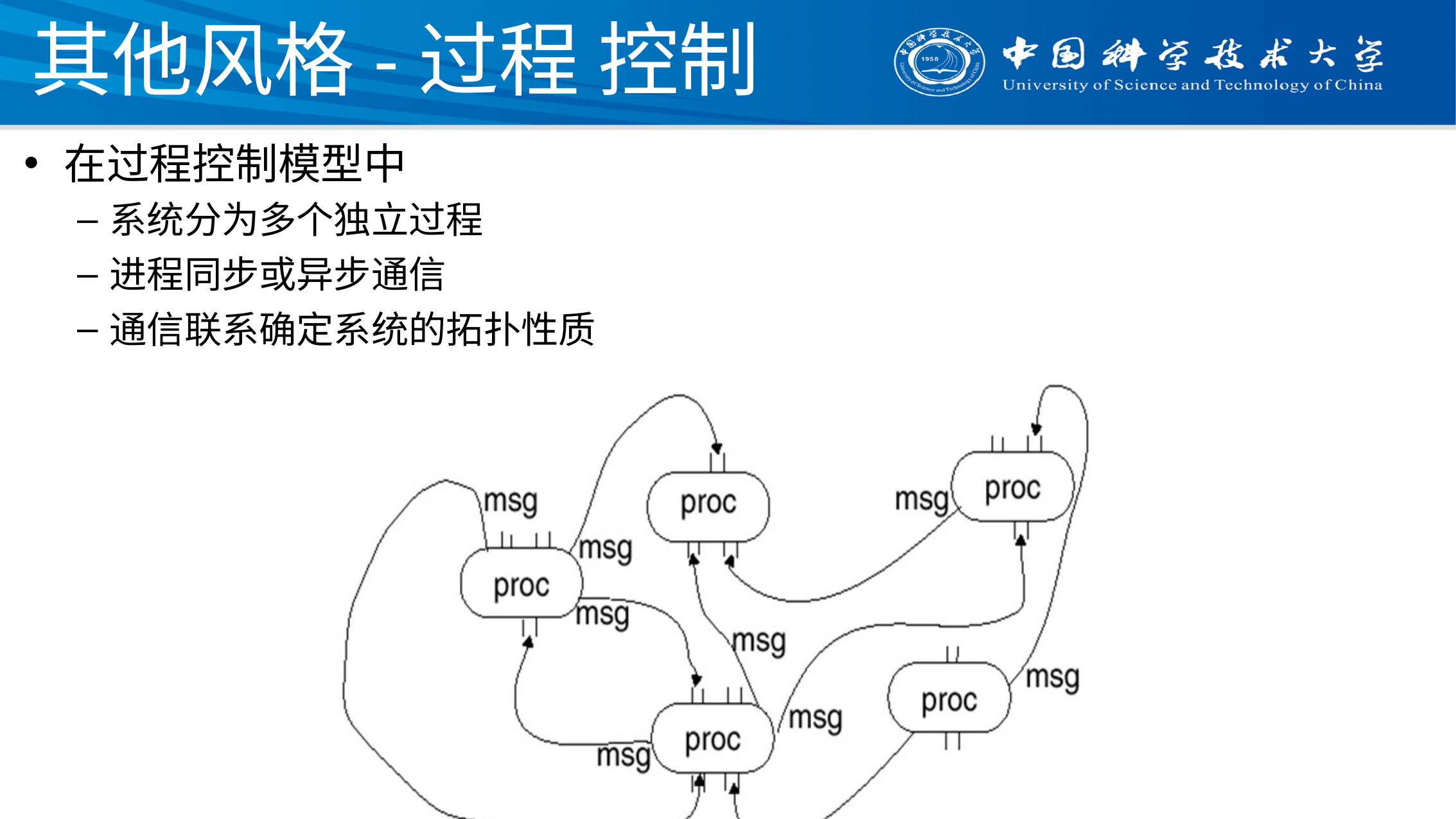

# 其他风格-过程 控制
在过程控制模型中
系统分为多个独立过程
进程同步或异步通信
通信联系确定系统的拓扑性质